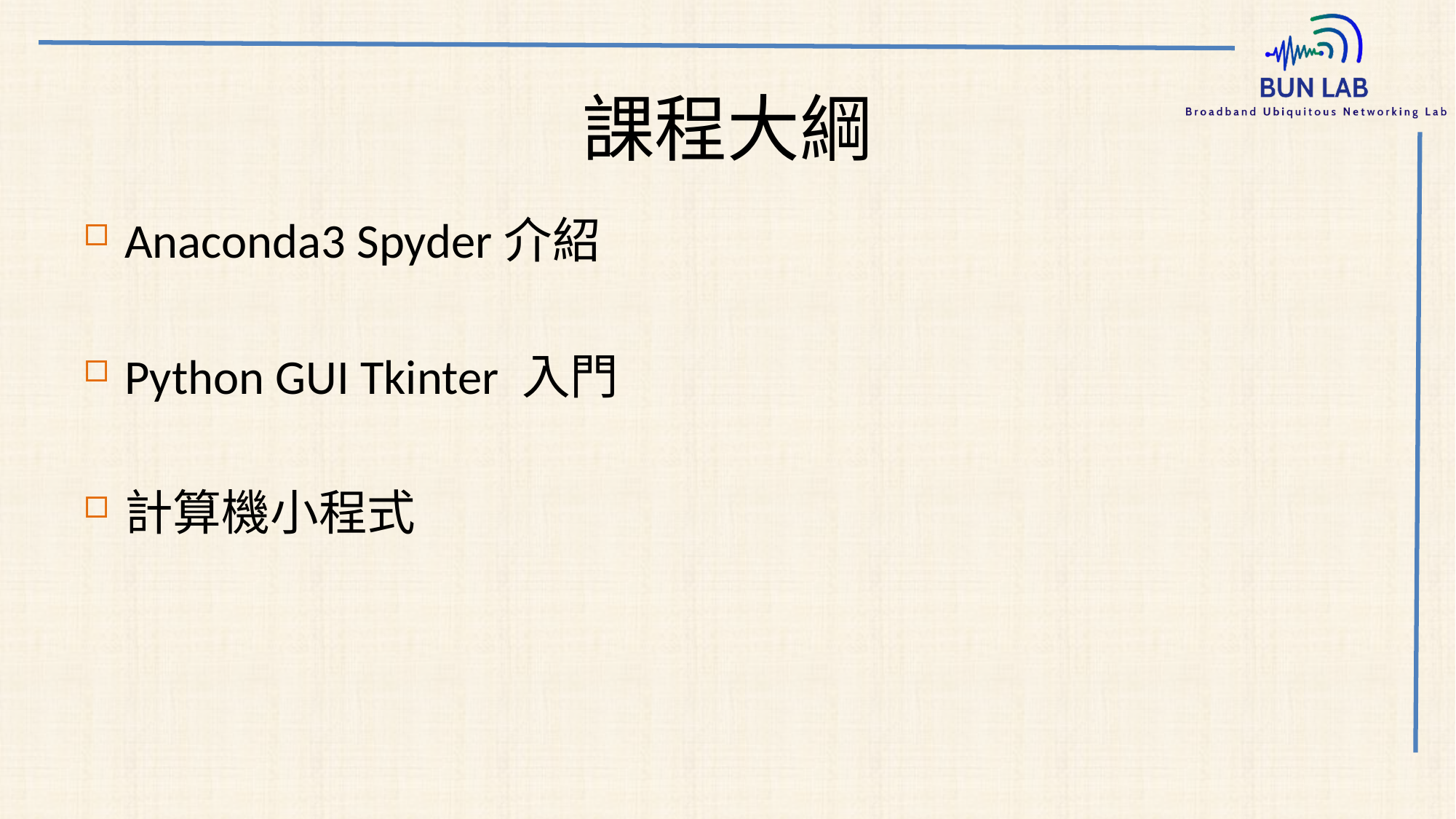

# 課程大綱
Anaconda3 Spyder介紹

Python GUI Tkinter 入門

計算機小程式